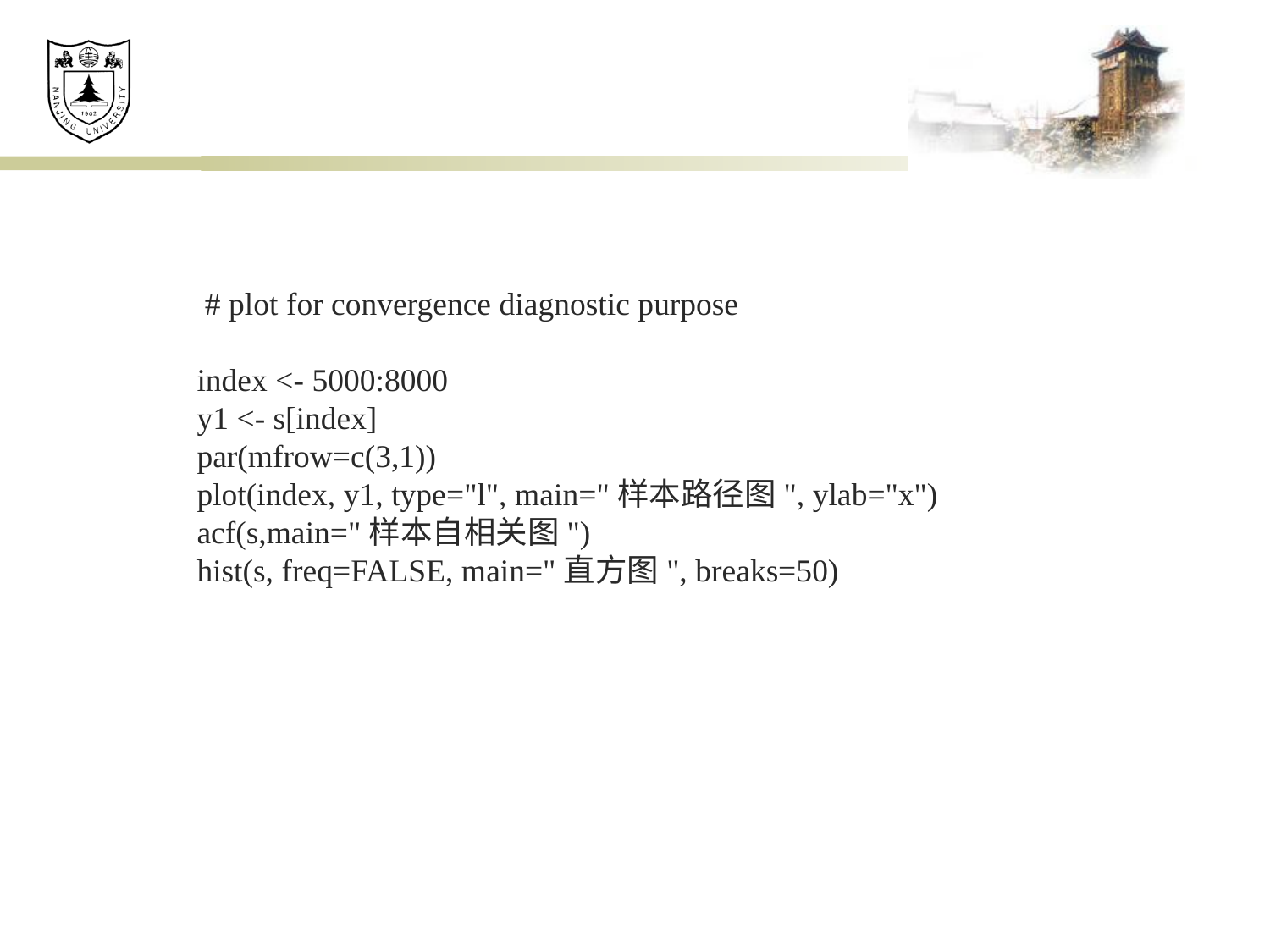

# plot for convergence diagnostic purpose

index <- 5000:8000
y1 <- s[index]
par(mfrow=c(3,1))
plot(index, y1, type="l", main="样本路径图", ylab="x")
acf(s,main="样本自相关图")
hist(s, freq=FALSE, main="直方图", breaks=50)